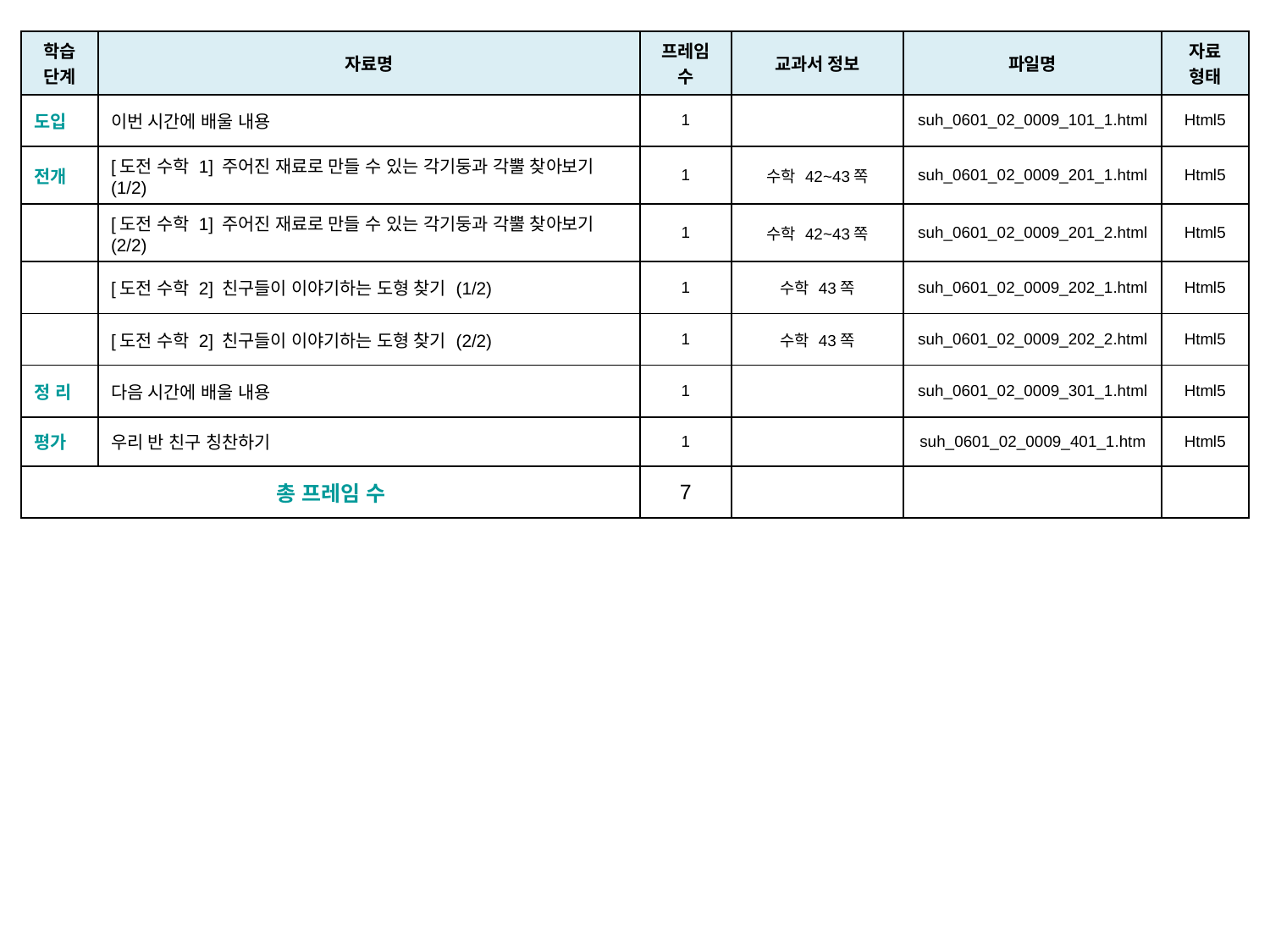

| 학습 단계 | 자료명 | 프레임 수 | 교과서 정보 | 파일명 | 자료 형태 |
| --- | --- | --- | --- | --- | --- |
| 도입 | 이번 시간에 배울 내용 | 1 |  | suh\_0601\_02\_0009\_101\_1.html | Html5 |
| 전개 | [도전 수학 1] 주어진 재료로 만들 수 있는 각기둥과 각뿔 찾아보기 (1/2) | 1 | 수학 42~43쪽 | suh\_0601\_02\_0009\_201\_1.html | Html5 |
|  | [도전 수학 1] 주어진 재료로 만들 수 있는 각기둥과 각뿔 찾아보기 (2/2) | 1 | 수학 42~43쪽 | suh\_0601\_02\_0009\_201\_2.html | Html5 |
|  | [도전 수학 2] 친구들이 이야기하는 도형 찾기 (1/2) | 1 | 수학 43쪽 | suh\_0601\_02\_0009\_202\_1.html | Html5 |
|  | [도전 수학 2] 친구들이 이야기하는 도형 찾기 (2/2) | 1 | 수학 43쪽 | suh\_0601\_02\_0009\_202\_2.html | Html5 |
| 정 리 | 다음 시간에 배울 내용 | 1 |  | suh\_0601\_02\_0009\_301\_1.html | Html5 |
| 평가 | 우리 반 친구 칭찬하기 | 1 |  | suh\_0601\_02\_0009\_401\_1.htm | Html5 |
| 총 프레임 수 |  | 7 |  |  |  |